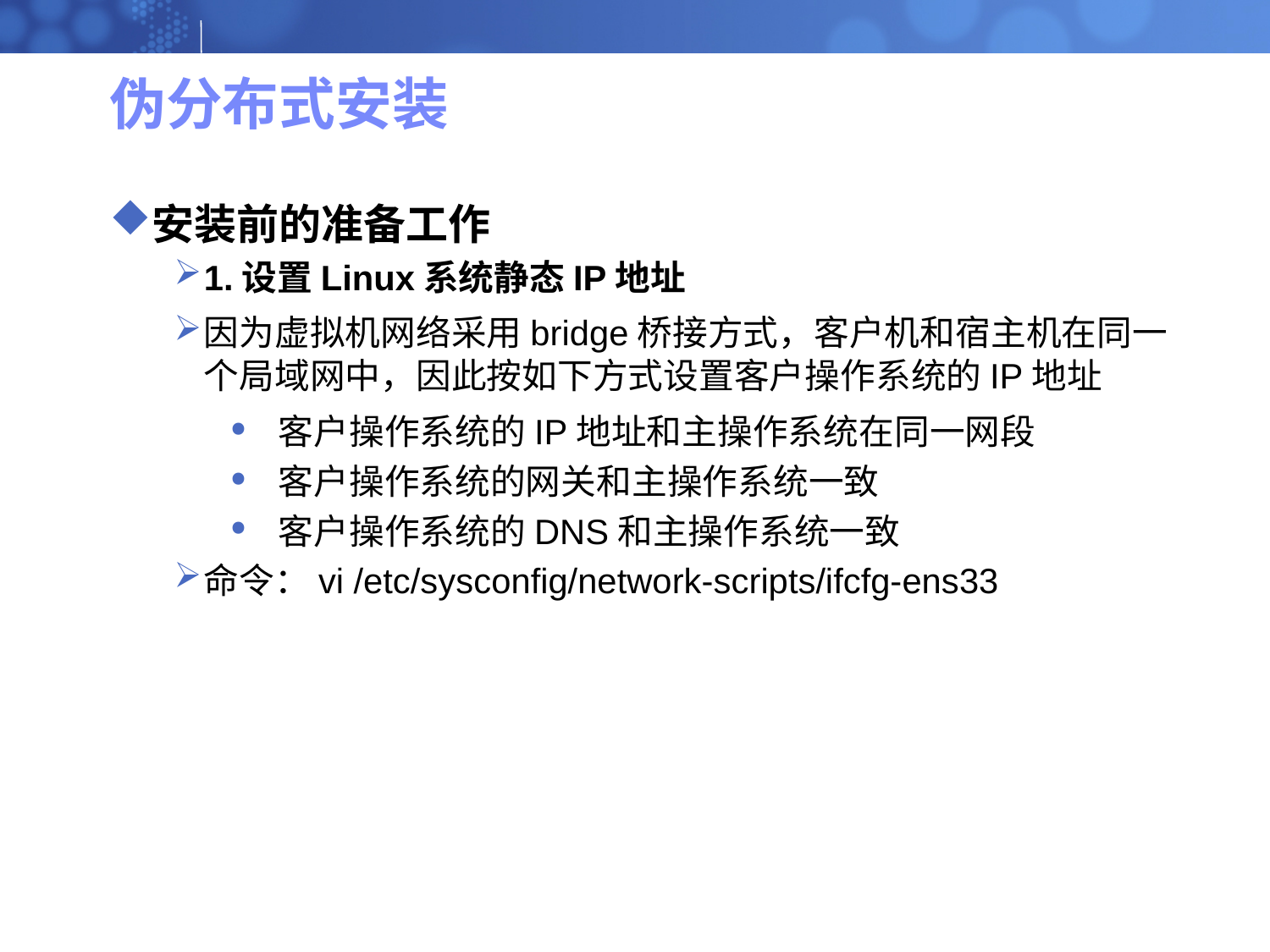

# 伪分布式安装
安装前的准备工作
1.设置Linux系统静态IP地址
因为虚拟机网络采用bridge桥接方式，客户机和宿主机在同一个局域网中，因此按如下方式设置客户操作系统的IP地址
客户操作系统的IP地址和主操作系统在同一网段
客户操作系统的网关和主操作系统一致
客户操作系统的DNS和主操作系统一致
命令：vi /etc/sysconfig/network-scripts/ifcfg-ens33

8